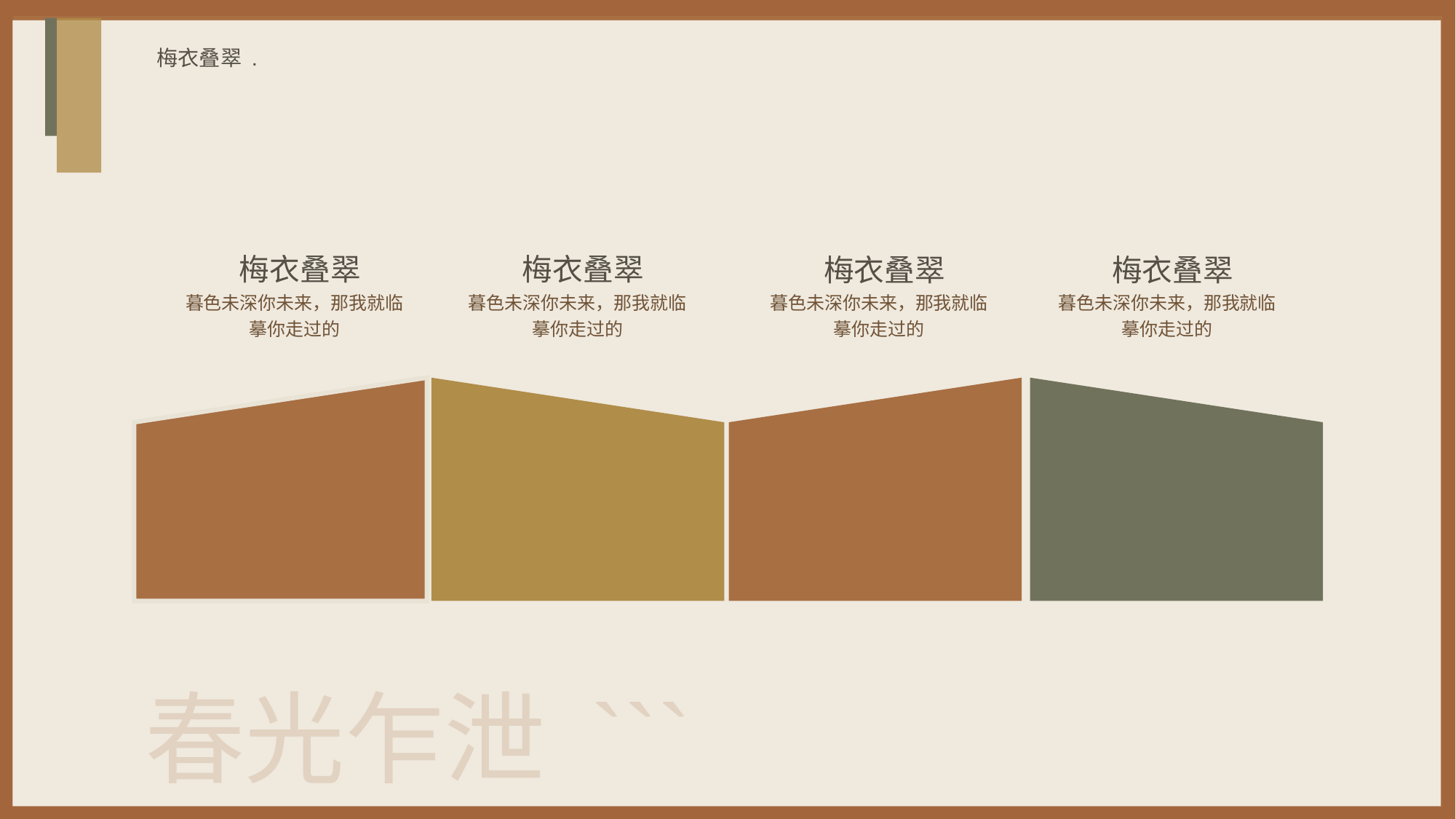

梅衣叠翠 .
梅衣叠翠
暮色未深你未来，那我就临摹你走过的
梅衣叠翠
暮色未深你未来，那我就临摹你走过的
梅衣叠翠
暮色未深你未来，那我就临摹你走过的
梅衣叠翠
暮色未深你未来，那我就临摹你走过的

春光乍泄 ```